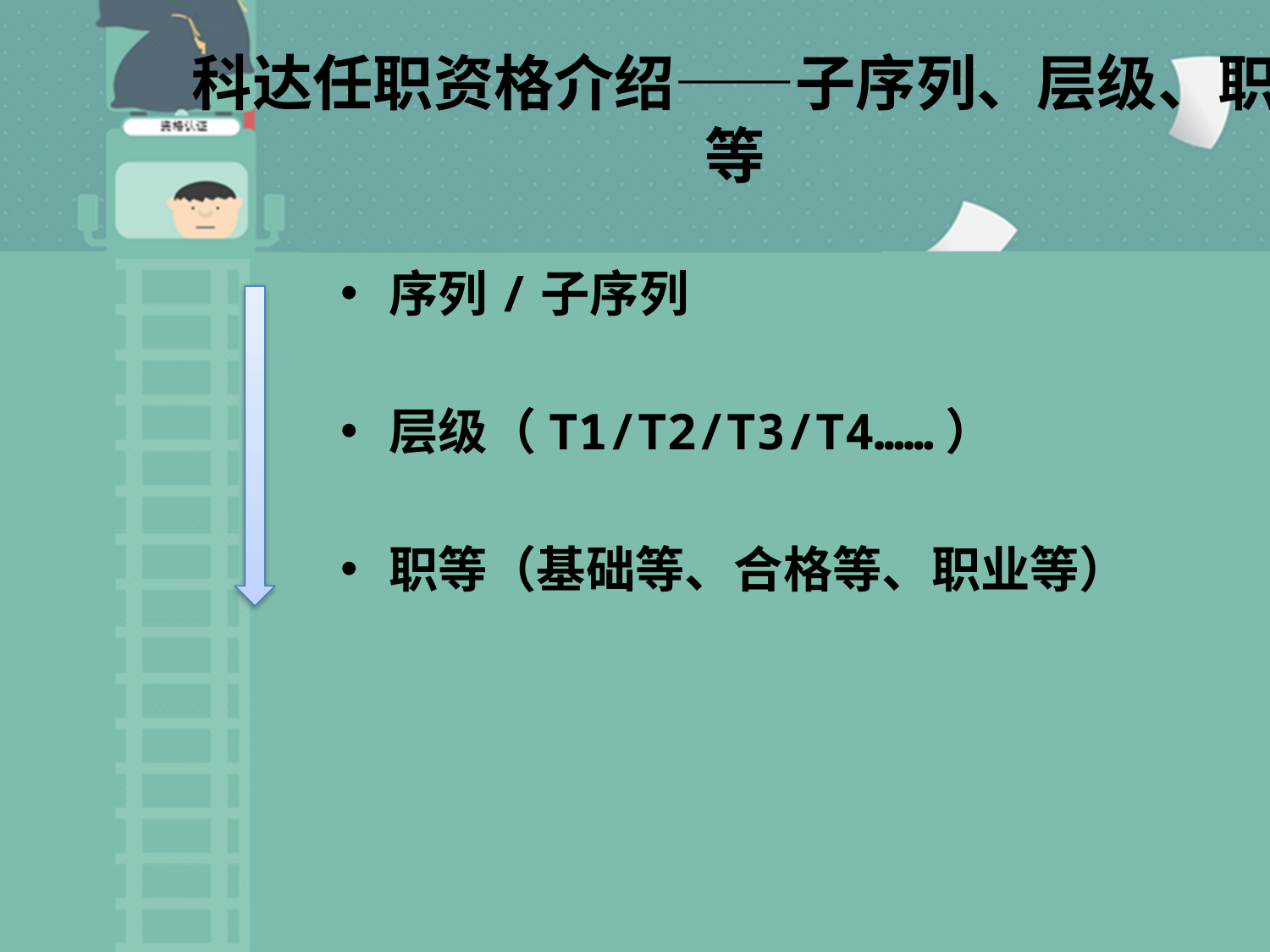

# 科达任职资格介绍——子序列、层级、职等
序列/子序列

层级（T1/T2/T3/T4……）

职等（基础等、合格等、职业等）